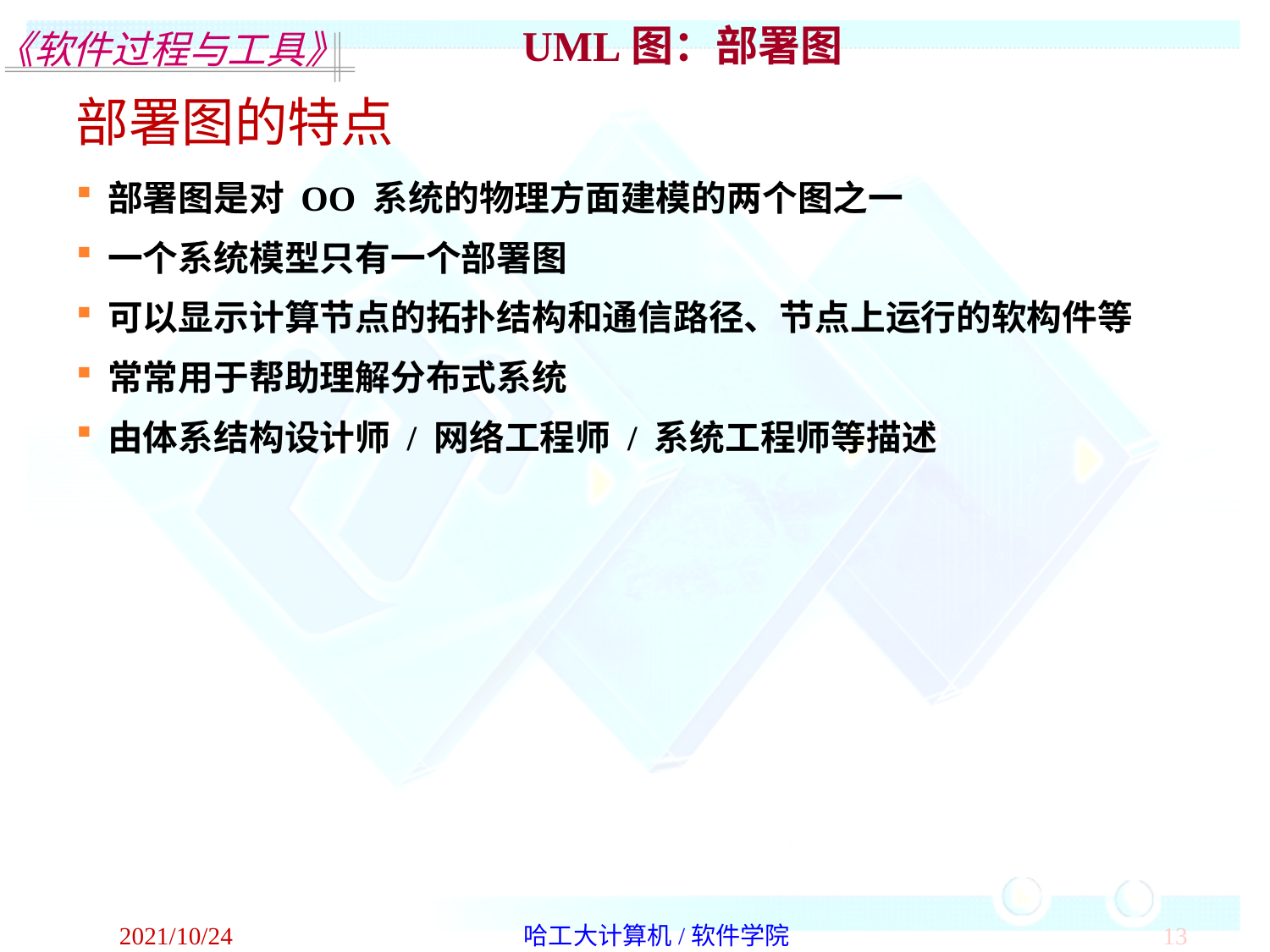

UML图：部署图
部署图的特点
部署图是对 OO 系统的物理方面建模的两个图之一
一个系统模型只有一个部署图
可以显示计算节点的拓扑结构和通信路径、节点上运行的软构件等
常常用于帮助理解分布式系统
由体系结构设计师 / 网络工程师 / 系统工程师等描述